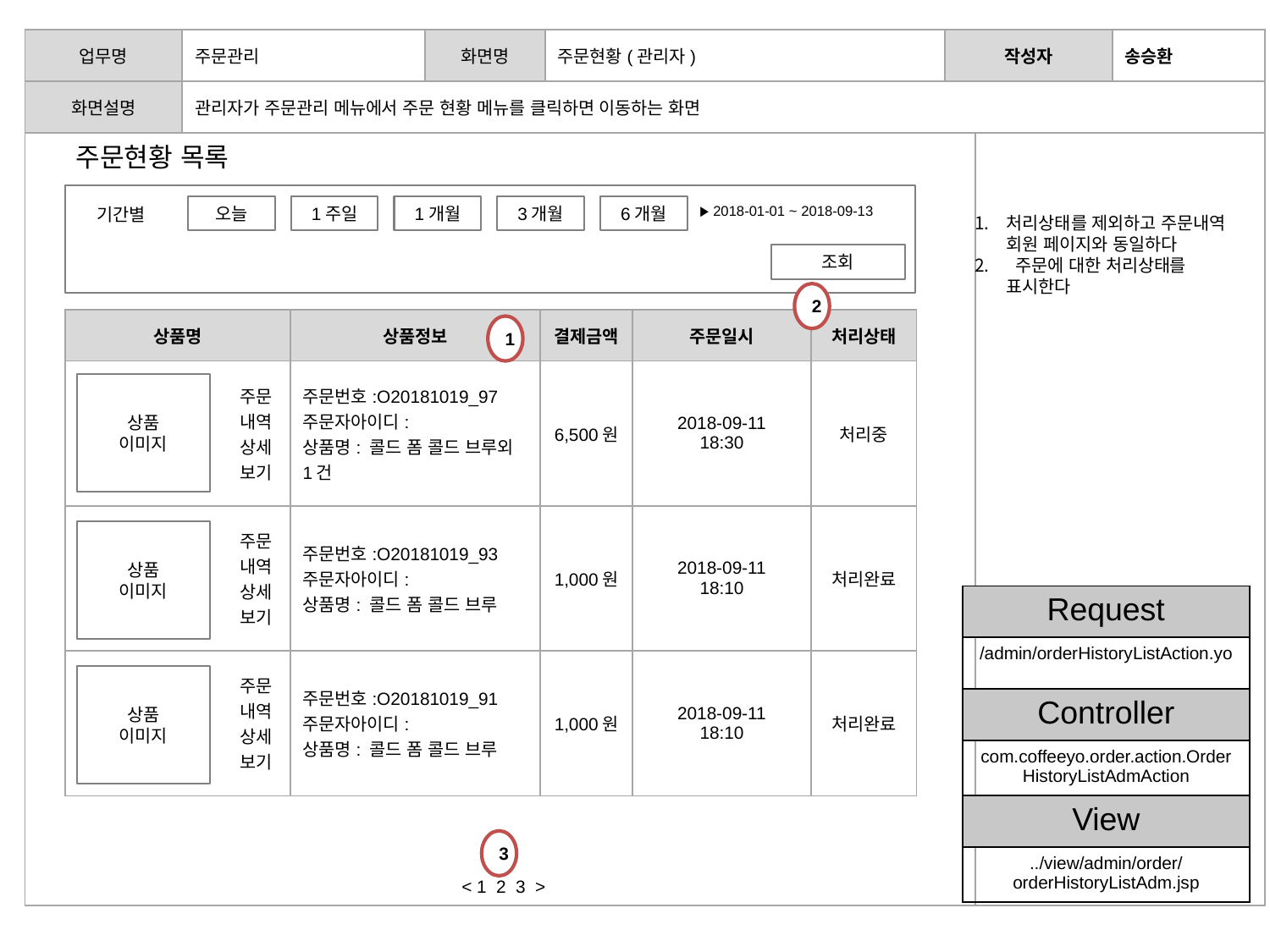

| 업무명 | 주문관리 | 화면명 | 주문현황(관리자) | 작성자 |  | 송승환 |
| --- | --- | --- | --- | --- | --- | --- |
| 화면설명 | 관리자가 주문관리 메뉴에서 주문 현황 메뉴를 클릭하면 이동하는 화면 |  |  |  |  |  |
|  |  |  |  |  |  |  |
주문현황 목록

▶ 2018-01-01 ~ 2018-09-13
오늘
1주일
1개월
3개월
6개월
기간별
1
처리상태를 제외하고 주문내역 회원 페이지와 동일하다
 주문에 대한 처리상태를 표시한다
조회
2
4
| 상품명 | 상품정보 | 결제금액 | 주문일시 | 처리상태 |
| --- | --- | --- | --- | --- |
| 주문내역상세보기 | 주문번호:O20181019\_97 주문자아이디: 상품명: 콜드 폼 콜드 브루외 1건 | 6,500원 | 2018-09-11 18:30 | 처리중 |
| 주문내역상세보기 | 주문번호:O20181019\_93 주문자아이디: 상품명: 콜드 폼 콜드 브루 | 1,000원 | 2018-09-11 18:10 | 처리완료 |
| 주문내역상세보기 | 주문번호:O20181019\_91 주문자아이디: 상품명: 콜드 폼 콜드 브루 | 1,000원 | 2018-09-11 18:10 | 처리완료 |
1
5
6
상품
이미지
7
상품
이미지
| Request |
| --- |
| /admin/orderHistoryListAction.yo |
| Controller |
| com.coffeeyo.order.action.OrderHistoryListAdmAction |
| View |
| ../view/admin/order/orderHistoryListAdm.jsp |
상품
이미지
3
< 1  2  3  >